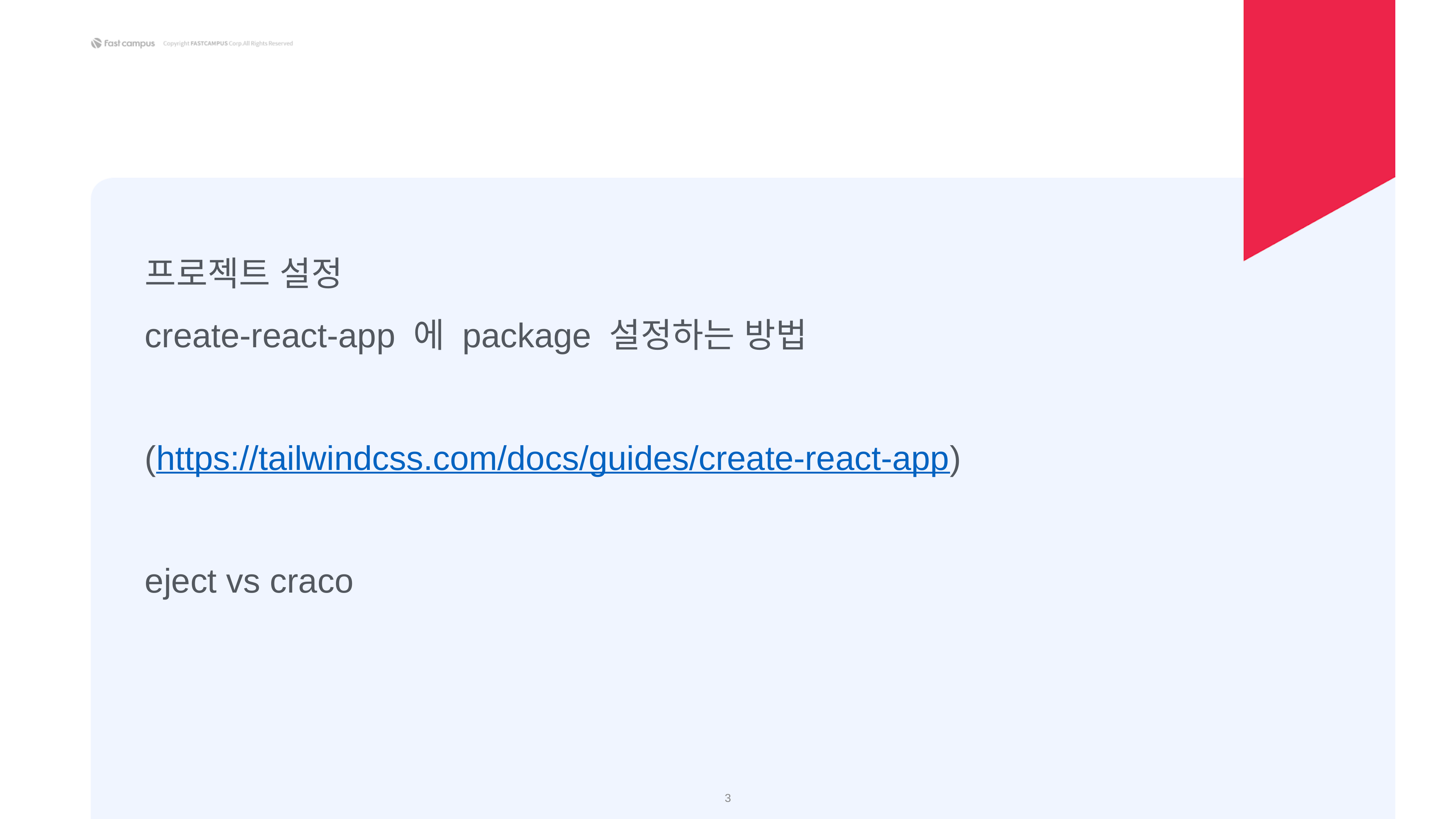

프로젝트 설정
create-react-app 에 package 설정하는 방법

(https://tailwindcss.com/docs/guides/create-react-app)

eject vs craco

3